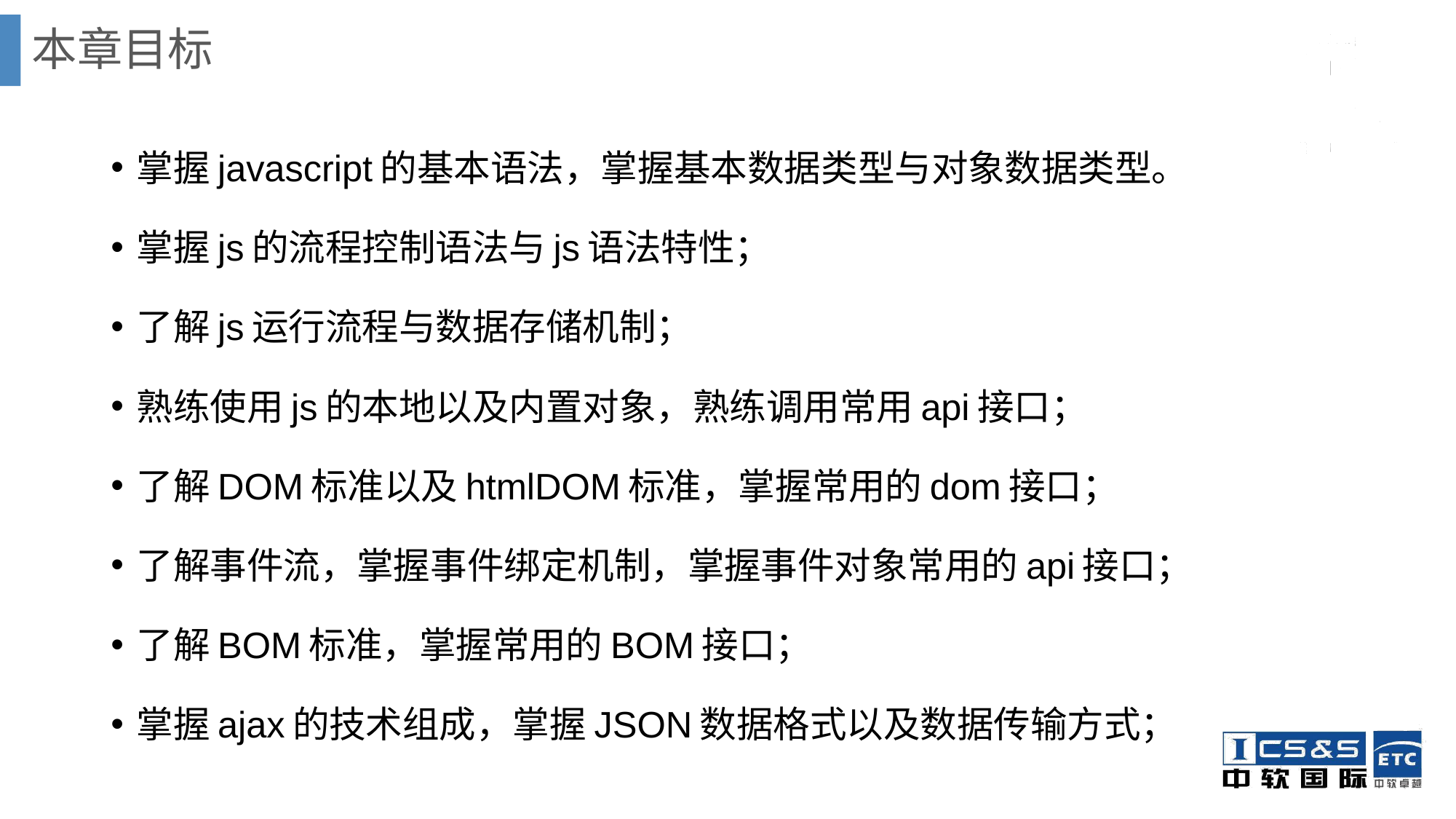

# 本章目标
掌握javascript的基本语法，掌握基本数据类型与对象数据类型。
掌握js的流程控制语法与js语法特性；
了解js运行流程与数据存储机制；
熟练使用js的本地以及内置对象，熟练调用常用api接口；
了解DOM标准以及htmlDOM标准，掌握常用的dom接口；
了解事件流，掌握事件绑定机制，掌握事件对象常用的api接口；
了解BOM标准，掌握常用的BOM接口；
掌握ajax的技术组成，掌握JSON数据格式以及数据传输方式；